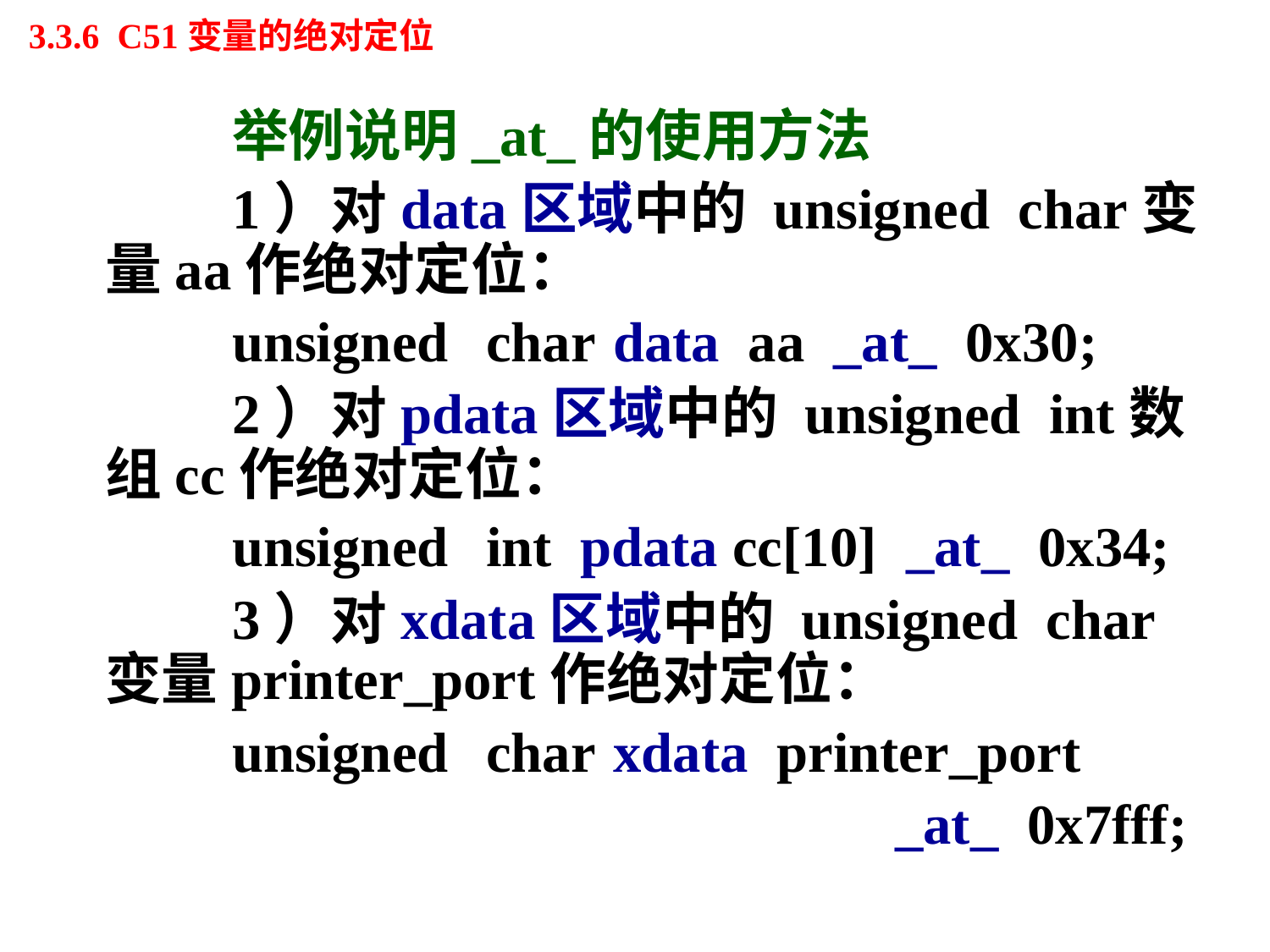

# 3.3.6  C51变量的绝对定位
		举例说明_at_的使用方法
		1）对data区域中的 unsigned  char变量aa作绝对定位：
		unsigned	char	data  aa  _at_  0x30;
		2）对pdata区域中的 unsigned  int数组cc作绝对定位：
		unsigned	int  pdata cc[10]  _at_  0x34;
		3）对xdata区域中的 unsigned  char变量printer_port作绝对定位：
		unsigned	char	xdata  printer_port
 _at_  0x7fff;